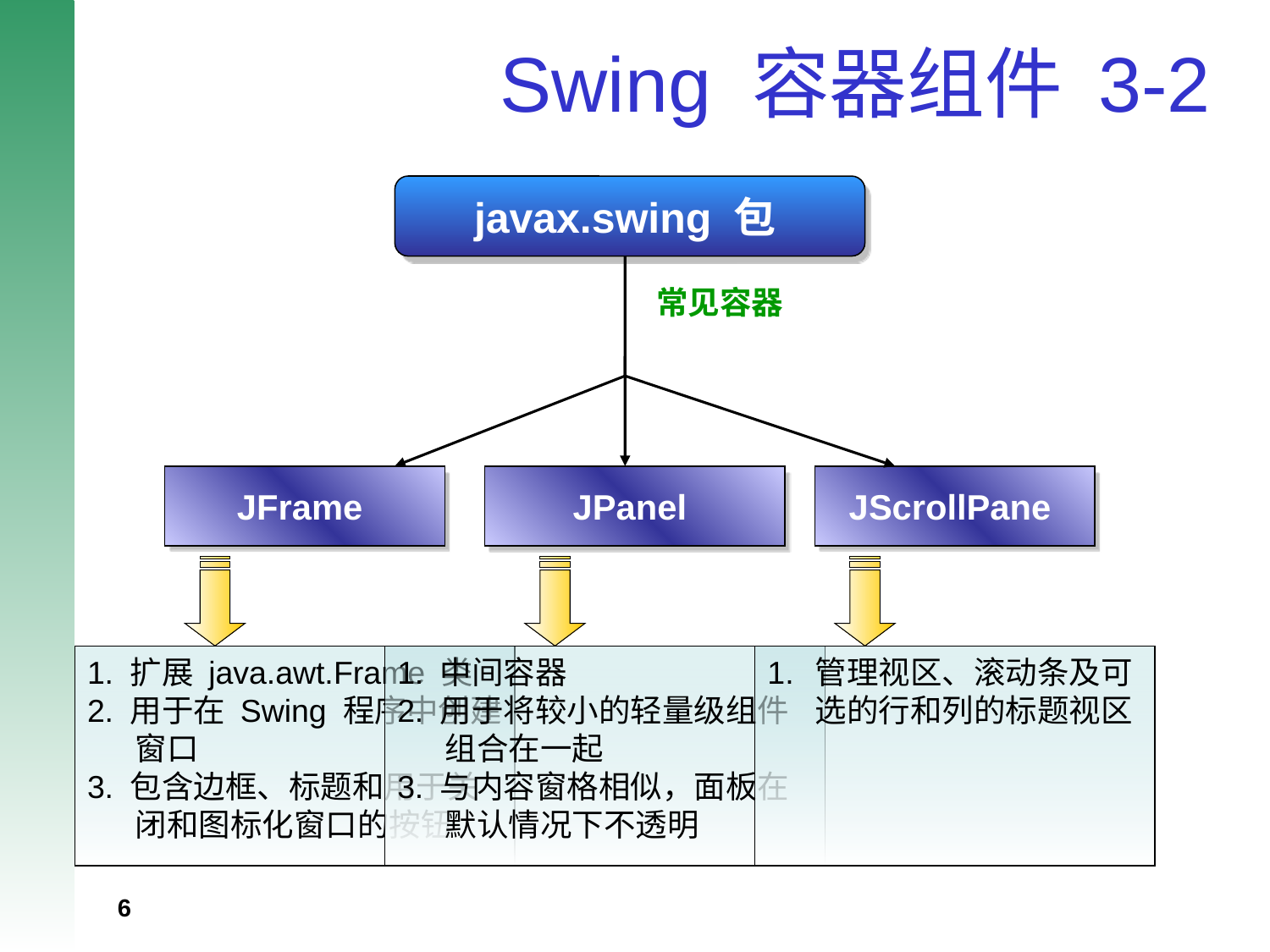

# Swing 容器组件 3-2

javax.swing 包

常见容器

JFrame
JScrollPane
JPanel

1. 扩展 java.awt.Frame 类
2. 用于在 Swing 程序中创建窗口
3. 包含边框、标题和用于关闭和图标化窗口的按钮
1. 中间容器
2. 用于将较小的轻量级组件组合在一起
3. 与内容窗格相似，面板在默认情况下不透明
管理视区、滚动条及可选的行和列的标题视区
6